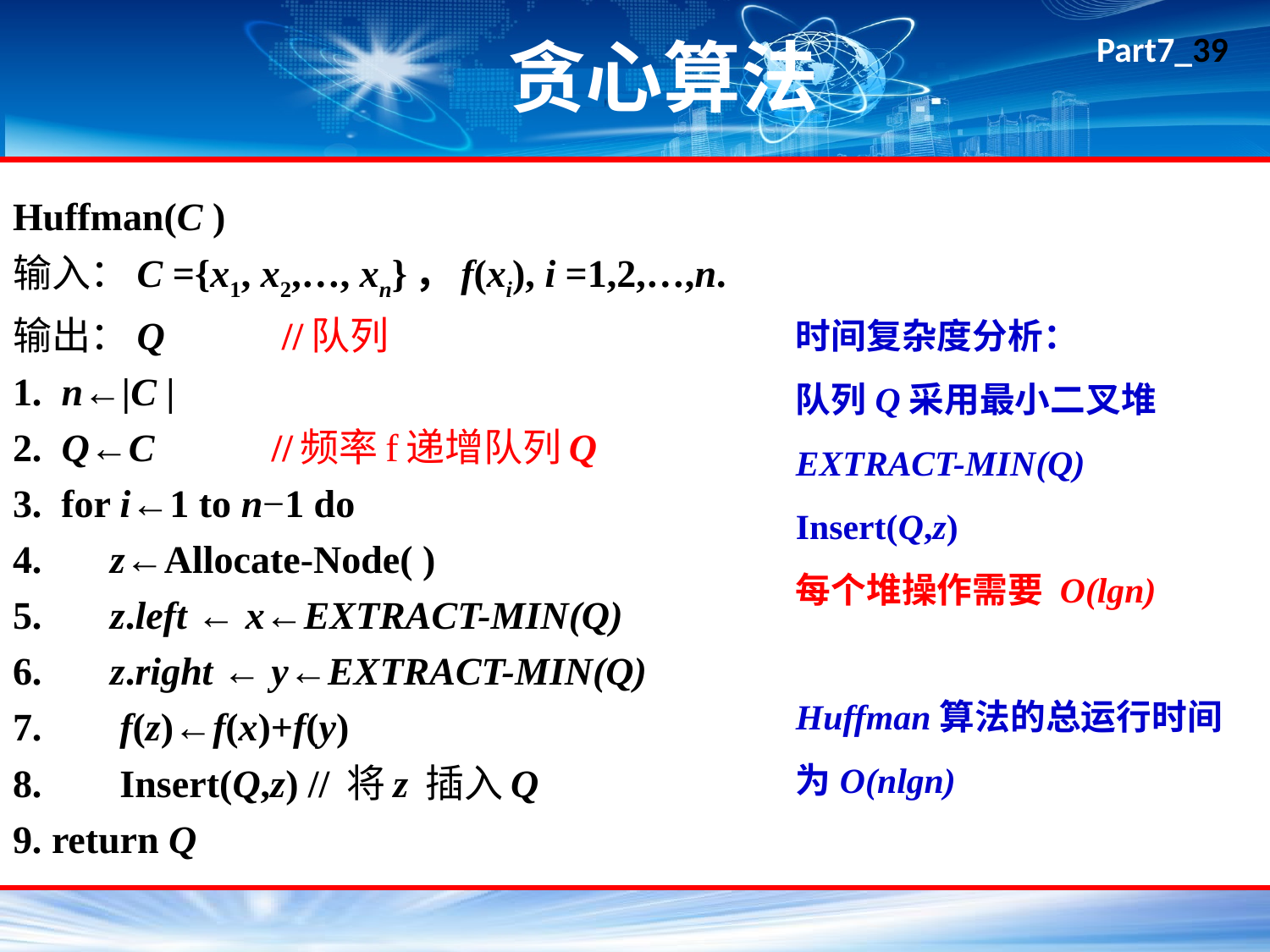

# 贪心算法
Huffman(C )
输入：C ={x1, x2,…, xn}，f(xi), i =1,2,…,n.
输出：Q            //队列
1.  n←|C |
2.  Q←C            //频率f递增队列Q
3.  for i←1 to n−1 do
4.       z←Allocate-Node( )
5.       z.left ← x←EXTRACT-MIN(Q)
6.       z.right ← y←EXTRACT-MIN(Q)
7.        f(z)←f(x)+f(y)
8.        Insert(Q,z) // 将z 插入Q
9. return Q
时间复杂度分析：
队列Q采用最小二叉堆
EXTRACT-MIN(Q)
Insert(Q,z)
每个堆操作需要 O(lgn)

Huffman算法的总运行时间为O(nlgn)